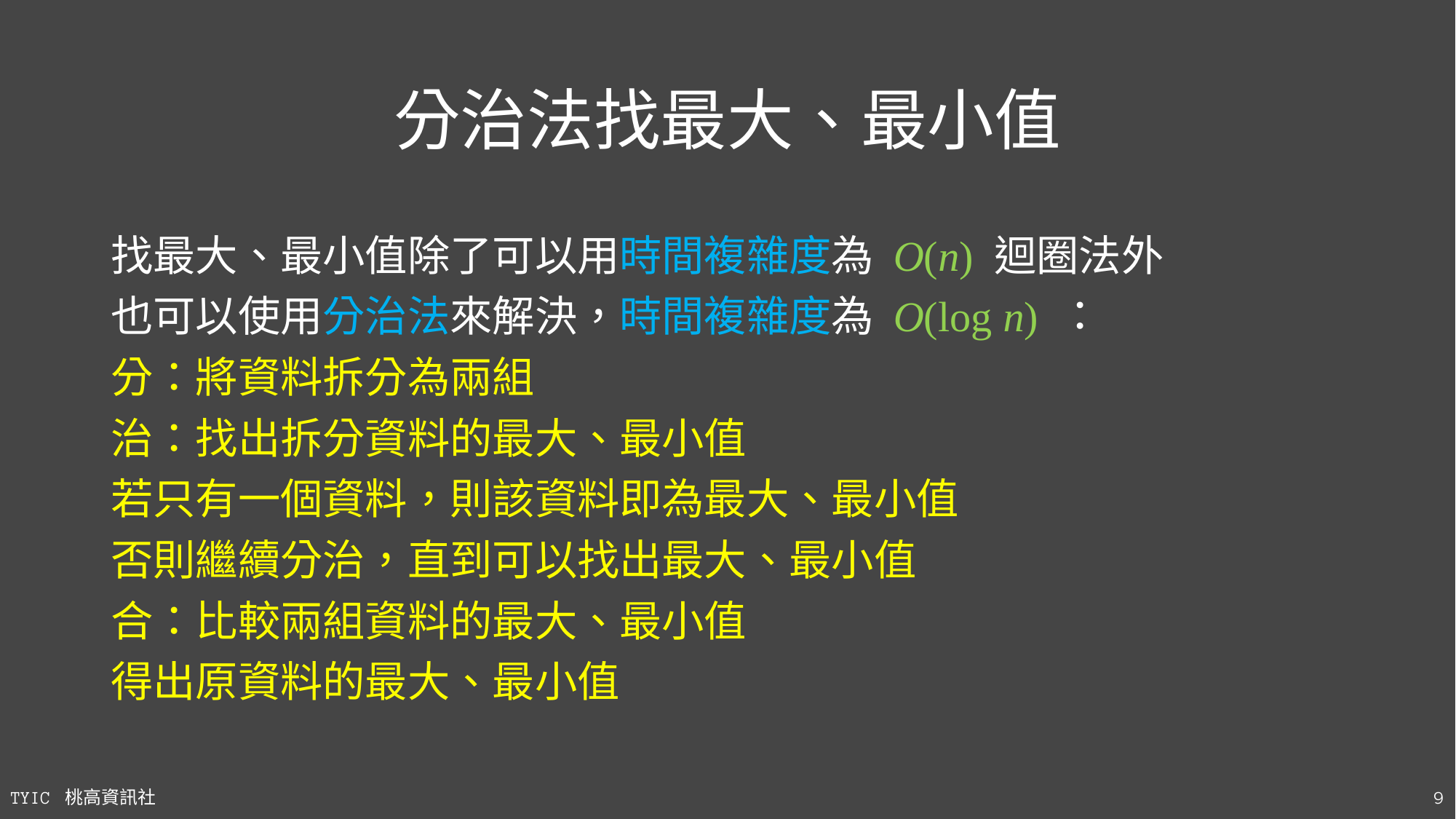

# 分治法找最大、最小值
找最大、最小值除了可以用時間複雜度為 O(n) 迴圈法外
也可以使用分治法來解決，時間複雜度為 O(log n) ：
分：將資料拆分為兩組
治：找出拆分資料的最大、最小值
若只有一個資料，則該資料即為最大、最小值
否則繼續分治，直到可以找出最大、最小值
合：比較兩組資料的最大、最小值
得出原資料的最大、最小值